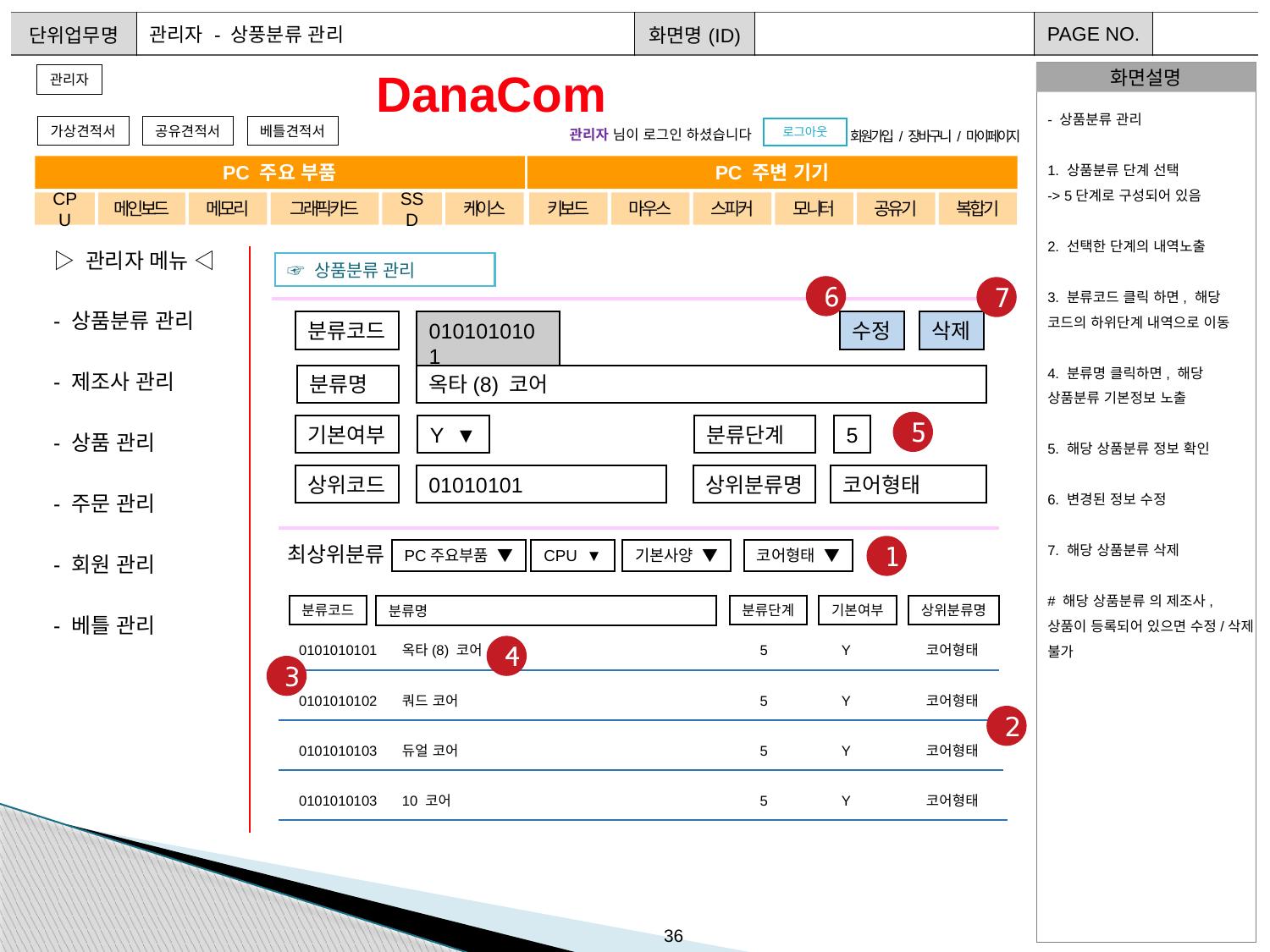

| 단위업무명 | 관리자 - 상풍분류 관리 | 화면명(ID) |  | PAGE NO. |  |
| --- | --- | --- | --- | --- | --- |
DanaCom
관리자
가상견적서
공유견적서
베틀견적서
로그아웃
관리자 님이 로그인 하셨습니다
회원가입 / 장바구니 / 마이페이지
PC 주요 부품
PC 주변 기기
CPU
메인보드
메모리
그래픽카드
SSD
케이스
키보드
마우스
스피커
모니터
공유기
복합기
화면설명

- 상품분류 관리

1. 상품분류 단계 선택
-> 5단계로 구성되어 있음

2. 선택한 단계의 내역노출

3. 분류코드 클릭 하면, 해당 코드의 하위단계 내역으로 이동

4. 분류명 클릭하면, 해당 상품분류 기본정보 노출

5. 해당 상품분류 정보 확인

6. 변경된 정보 수정

7. 해당 상품분류 삭제

# 해당 상품분류 의 제조사, 상품이 등록되어 있으면 수정/삭제
불가

▷ 관리자 메뉴 ◁

- 상품분류 관리

- 제조사 관리

- 상품 관리

- 주문 관리

- 회원 관리

- 베틀 관리
☞ 상품분류 관리
6
7
분류코드
0101010101
수정
삭제
분류명
옥타(8) 코어
5
기본여부
Y  ▼
분류단계
5
상위코드
01010101
상위분류명
코어형태
최상위분류
1
PC주요부품  ▼
CPU  ▼
기본사양  ▼
코어형태  ▼
분류코드
분류단계
기본여부
상위분류명
분류명
0101010101
옥타(8) 코어
5
Y
코어형태
4
3
0101010102
쿼드 코어
5
Y
코어형태
2
0101010103
듀얼 코어
5
Y
코어형태
0101010103
10 코어
5
Y
코어형태
36